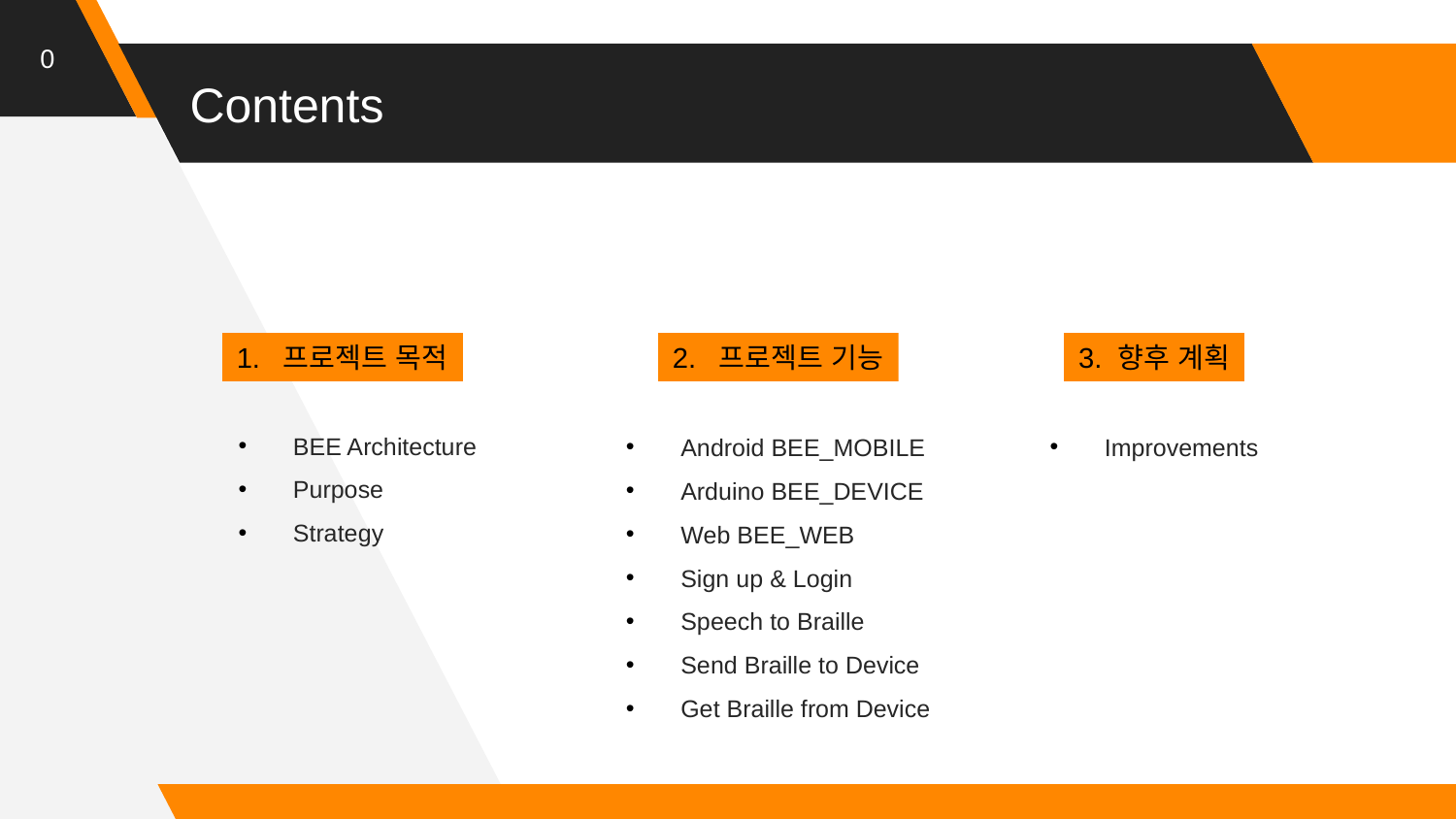

0
# Contents
1.  프로젝트 목적
2.  프로젝트 기능
3. 향후 계획
BEE Architecture
Purpose
Strategy

Android BEE_MOBILE
Arduino BEE_DEVICE
Web BEE_WEB
Sign up & Login
Speech to Braille
Send Braille to Device
Get Braille from Device

Improvements